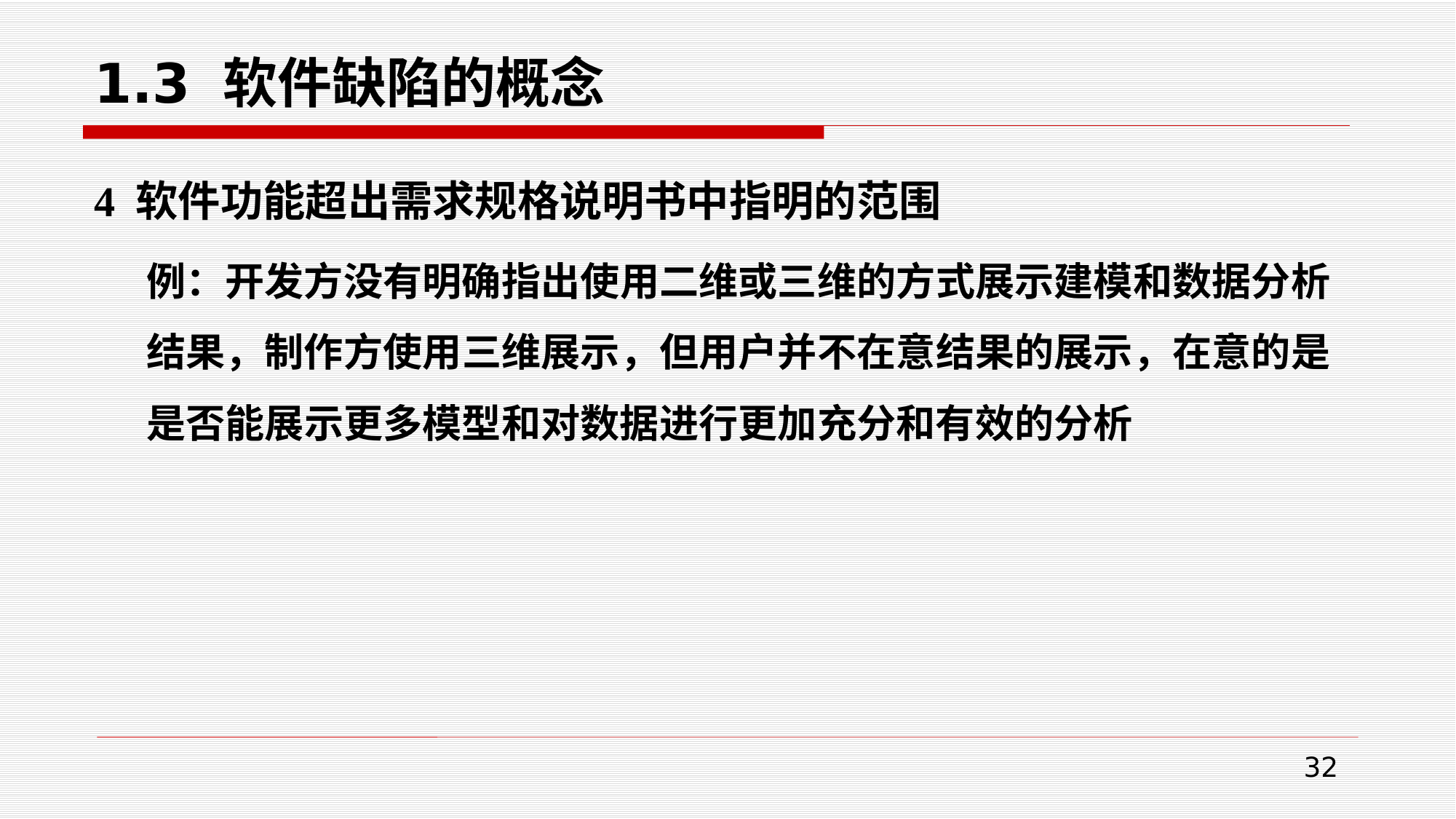

# 1.3 软件缺陷的概念
4 软件功能超出需求规格说明书中指明的范围
例：开发方没有明确指出使用二维或三维的方式展示建模和数据分析结果，制作方使用三维展示，但用户并不在意结果的展示，在意的是是否能展示更多模型和对数据进行更加充分和有效的分析
32